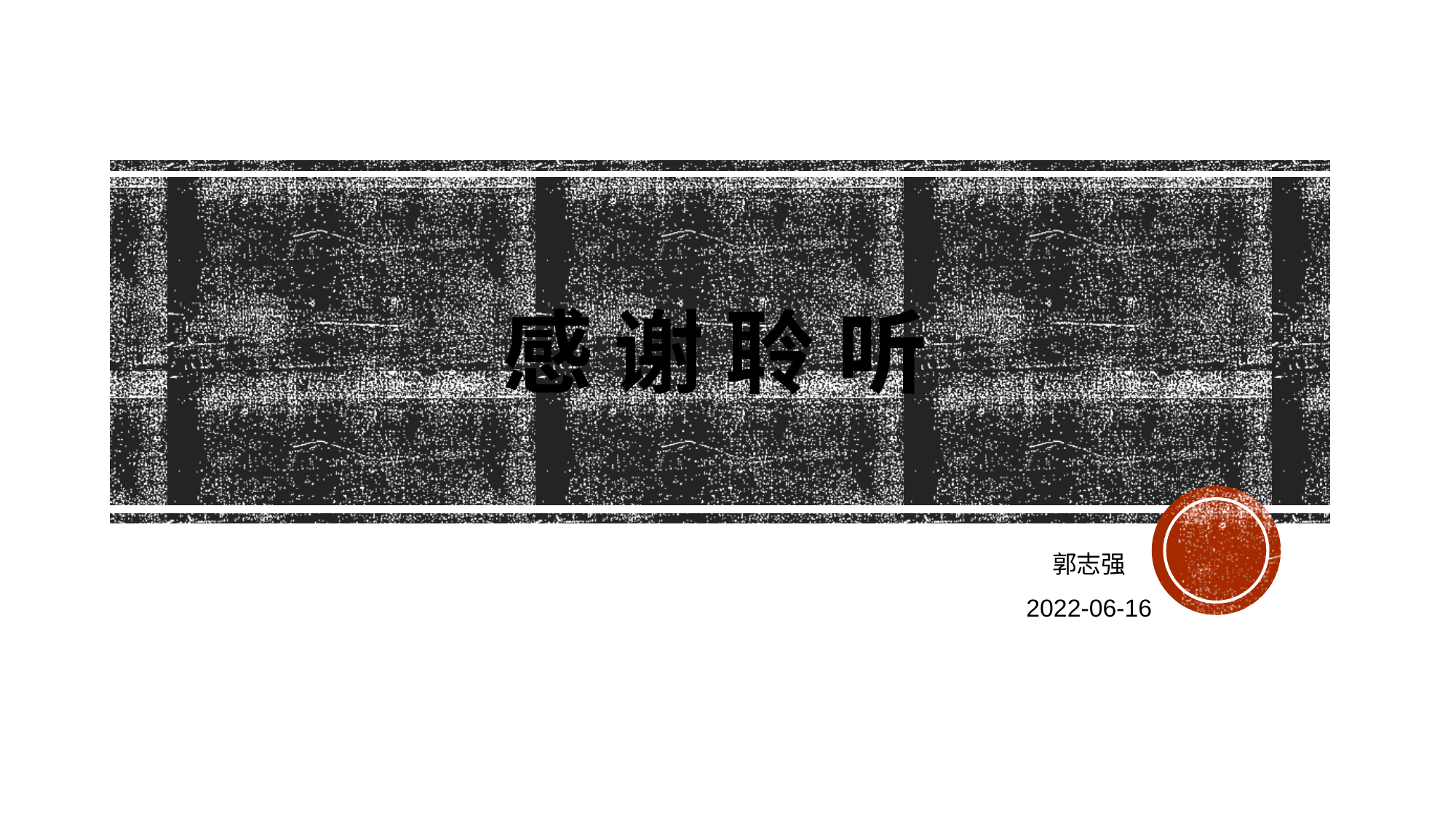

# 感 谢 聆 听
郭志强
2022-06-16